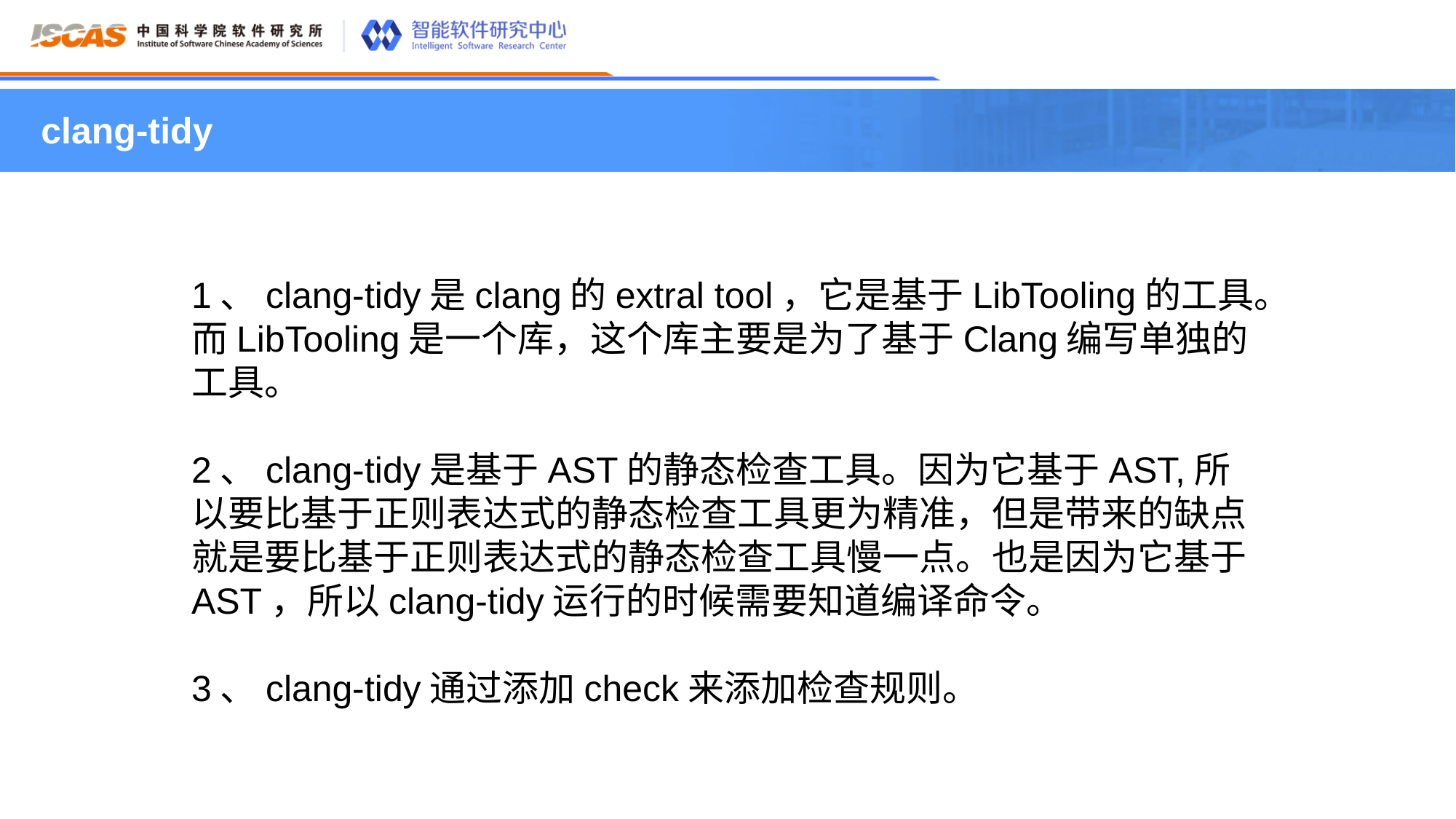

clang-tidy
1、clang-tidy是clang的extral tool，它是基于LibTooling的工具。而LibTooling是一个库，这个库主要是为了基于Clang编写单独的工具。

2、clang-tidy是基于AST的静态检查工具。因为它基于AST,所以要比基于正则表达式的静态检查工具更为精准，但是带来的缺点就是要比基于正则表达式的静态检查工具慢一点。也是因为它基于AST，所以clang-tidy运行的时候需要知道编译命令。

3、clang-tidy通过添加check来添加检查规则。